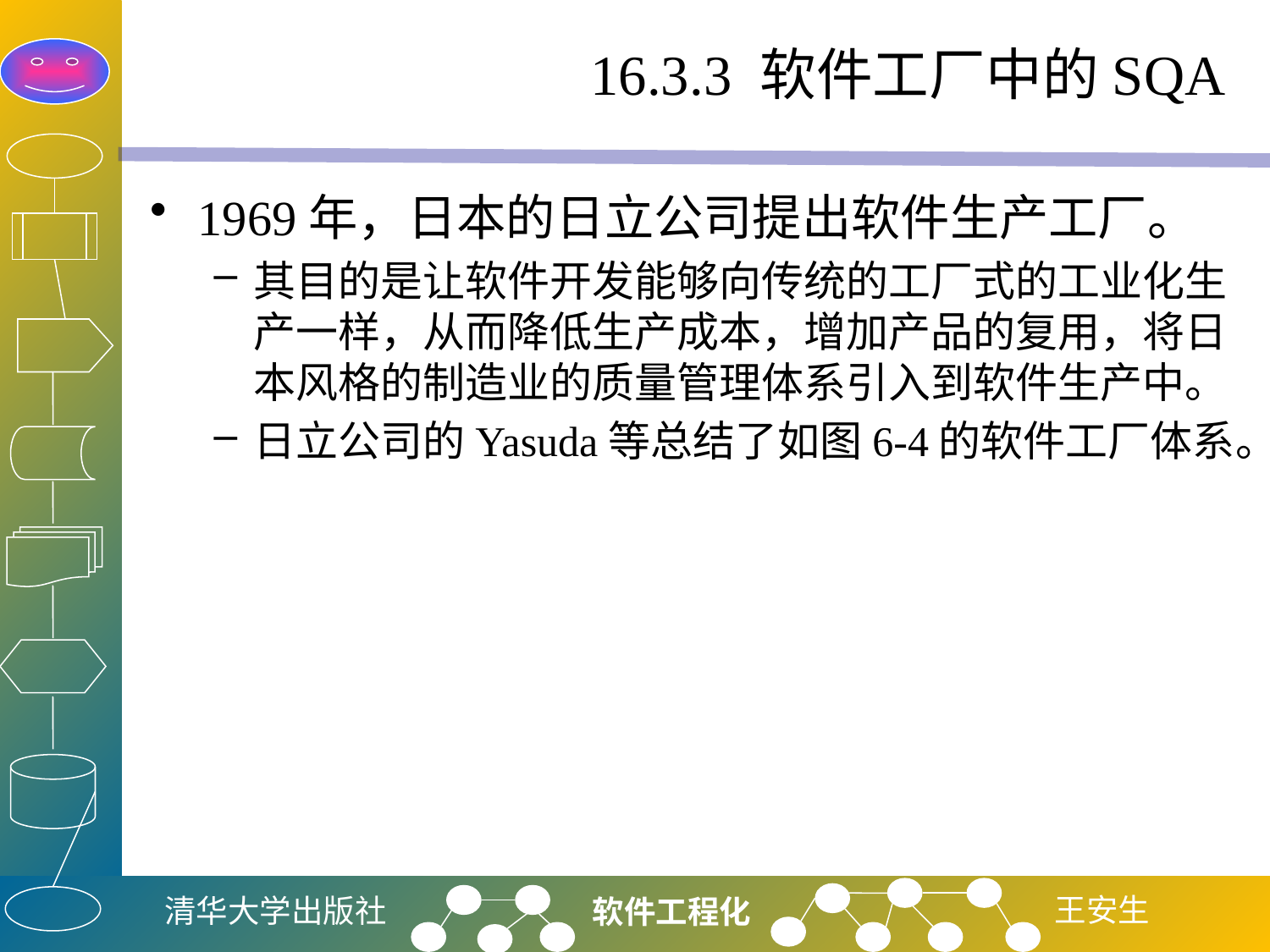

# 16.3.3 软件工厂中的SQA
1969年，日本的日立公司提出软件生产工厂。
其目的是让软件开发能够向传统的工厂式的工业化生产一样，从而降低生产成本，增加产品的复用，将日本风格的制造业的质量管理体系引入到软件生产中。
日立公司的Yasuda等总结了如图6-4的软件工厂体系。